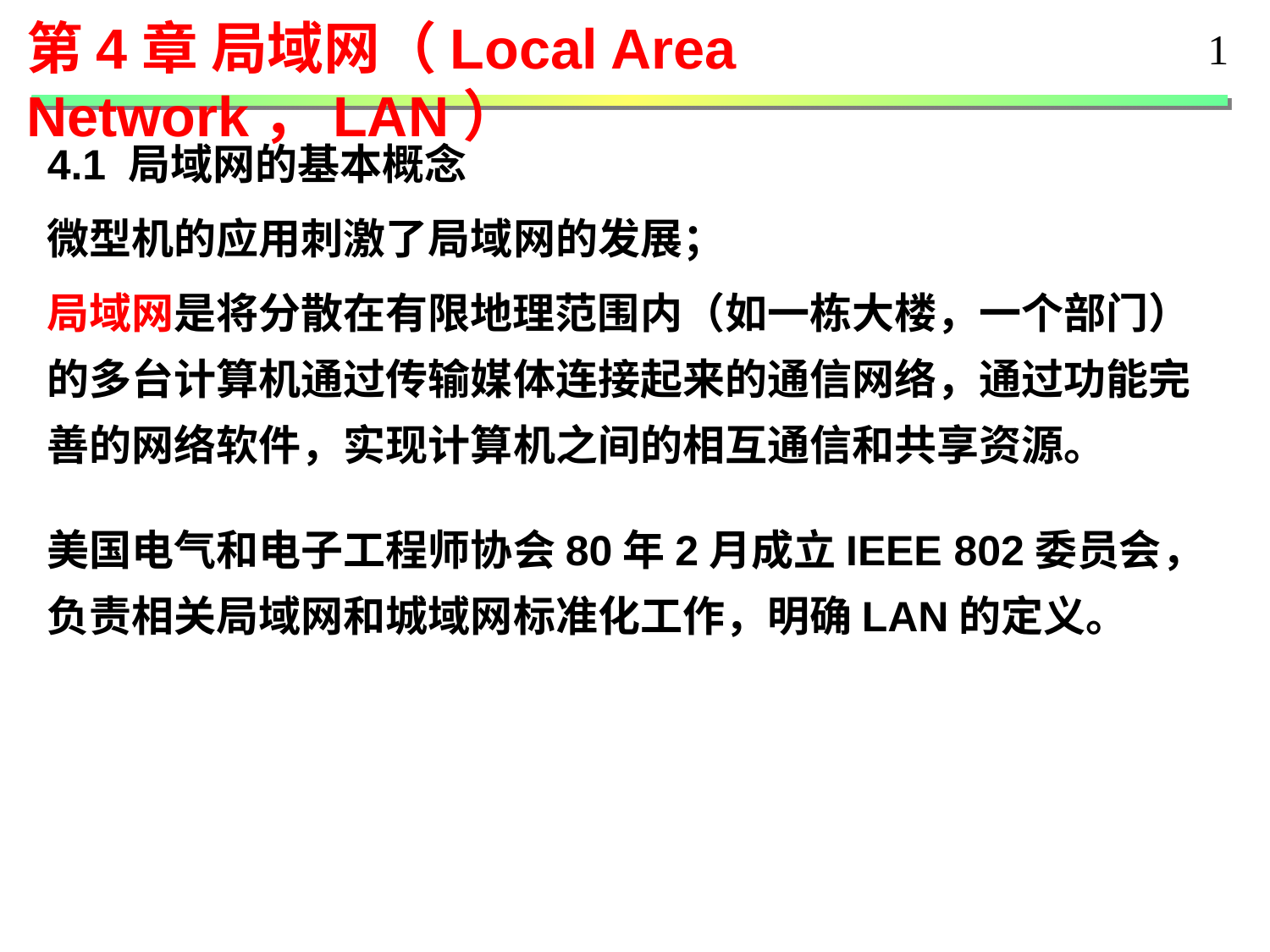

第4章 局域网（Local Area Network，LAN）
1

4.1 局域网的基本概念
微型机的应用刺激了局域网的发展；
局域网是将分散在有限地理范围内（如一栋大楼，一个部门）的多台计算机通过传输媒体连接起来的通信网络，通过功能完善的网络软件，实现计算机之间的相互通信和共享资源。

美国电气和电子工程师协会80年2月成立IEEE 802委员会，负责相关局域网和城域网标准化工作，明确LAN的定义。